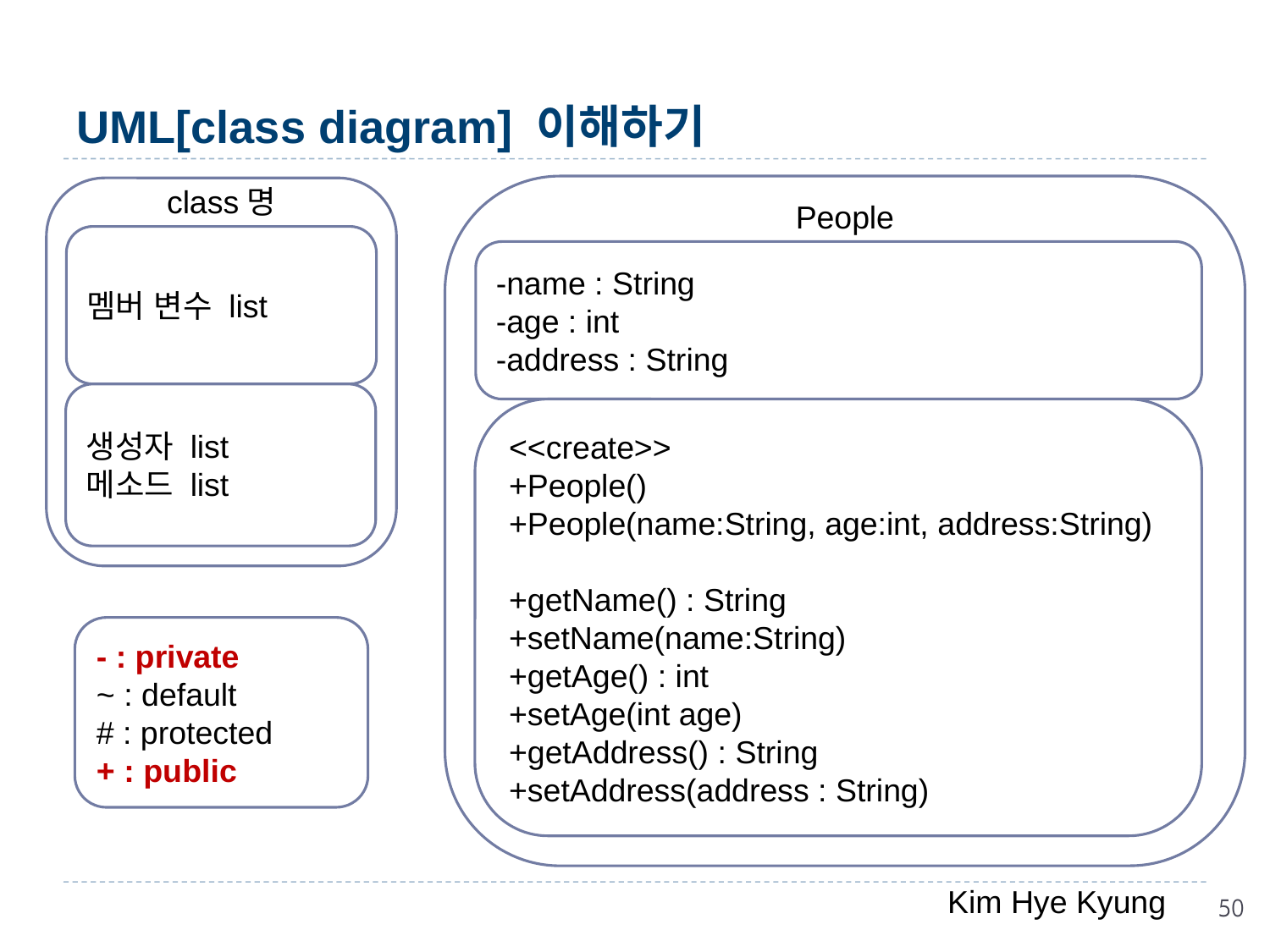

# UML[class diagram] 이해하기
People

class명

멤버 변수 list
-name : String
-age : int
-address : String
생성자 list
메소드 list
<<create>>
+People()
+People(name:String, age:int, address:String)

+getName() : String
+setName(name:String)
+getAge() : int
+setAge(int age)
+getAddress() : String
+setAddress(address : String)
- : private
~ : default
# : protected
+ : public
50